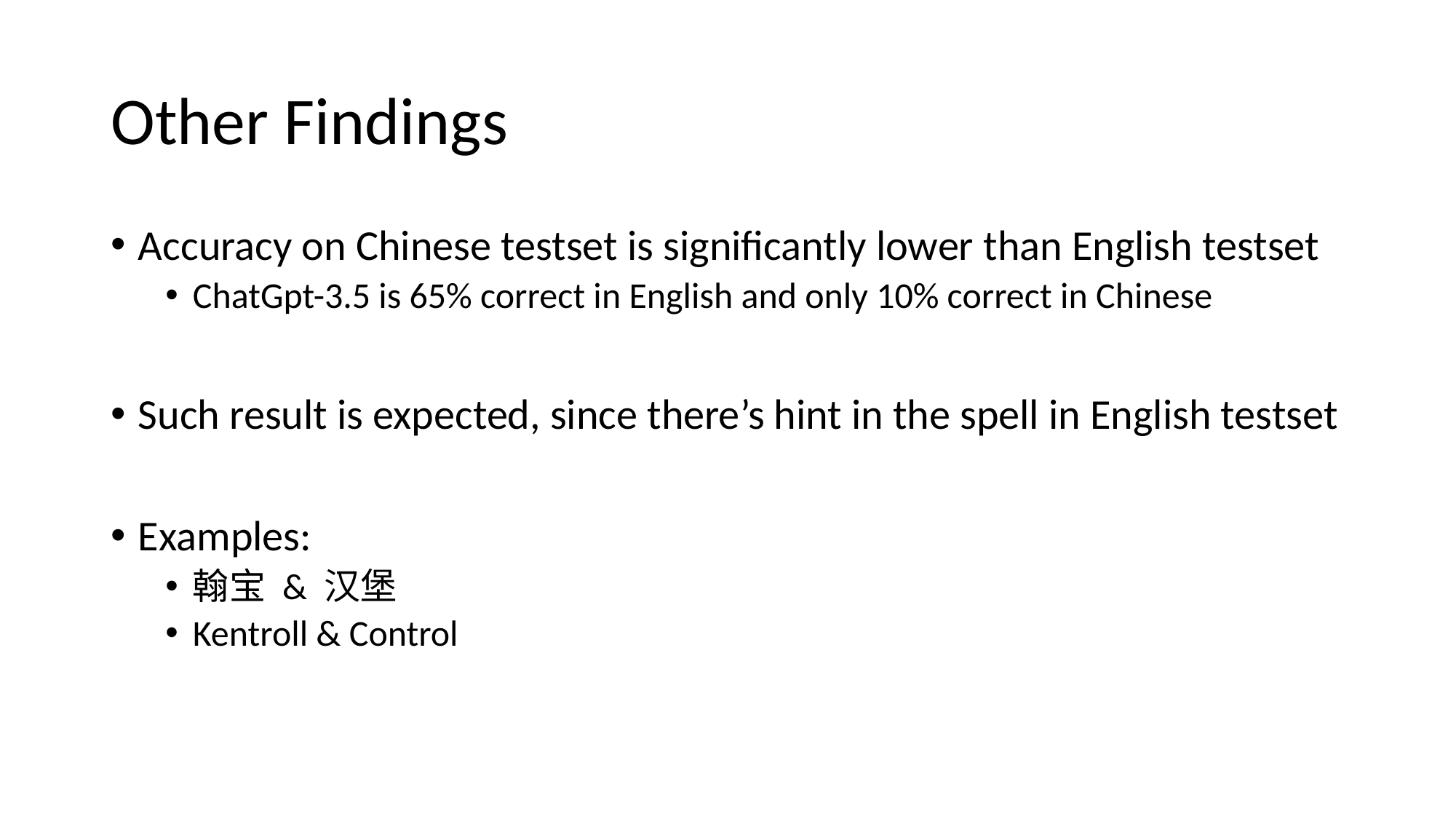

# Other Findings
Accuracy on Chinese testset is significantly lower than English testset
ChatGpt-3.5 is 65% correct in English and only 10% correct in Chinese

Such result is expected, since there’s hint in the spell in English testset

Examples:
翰宝 & 汉堡
Kentroll & Control